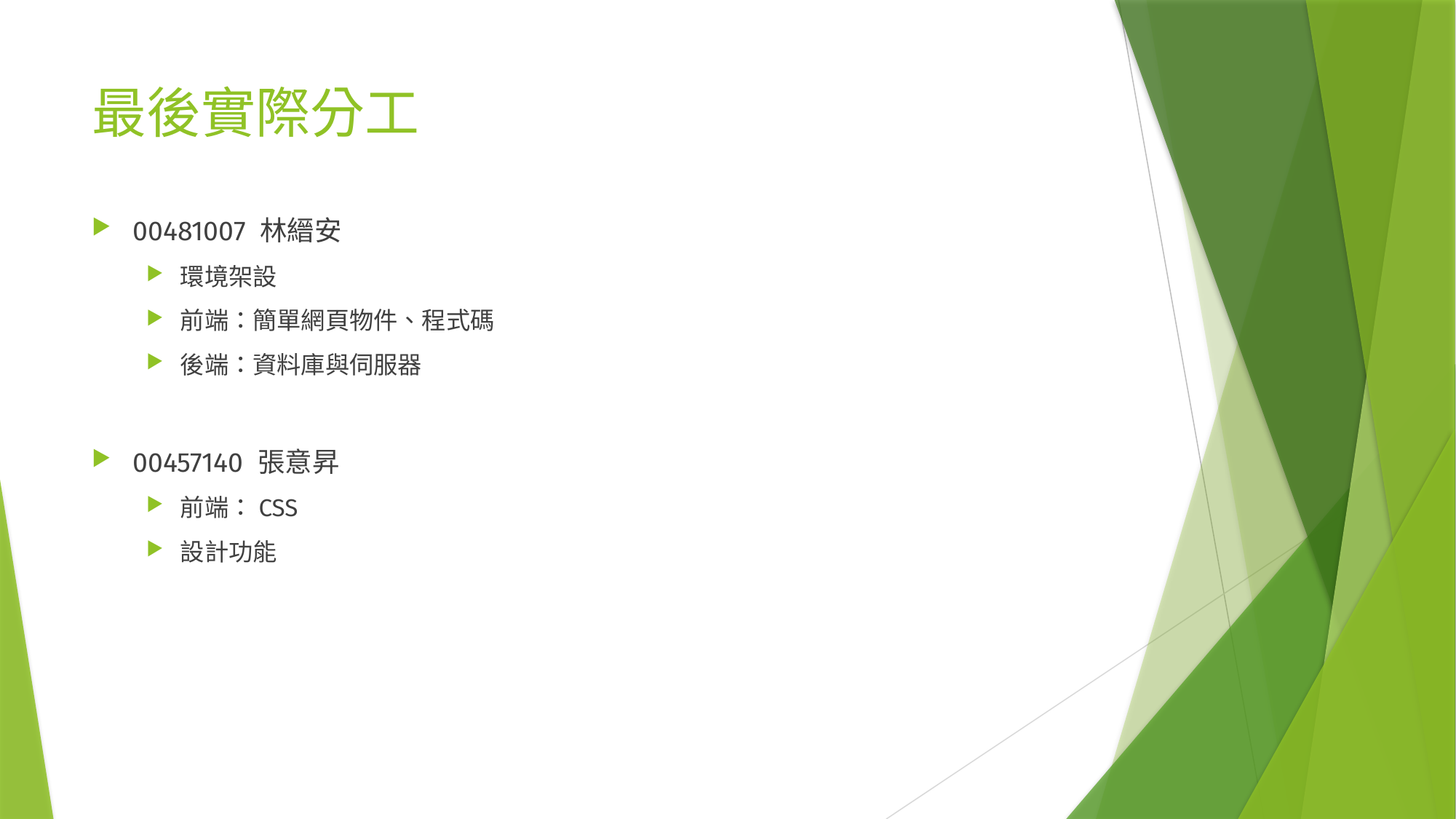

# 最後實際分工
00481007 林縉安
環境架設
前端：簡單網頁物件、程式碼
後端：資料庫與伺服器

00457140 張意昇
前端：CSS
設計功能